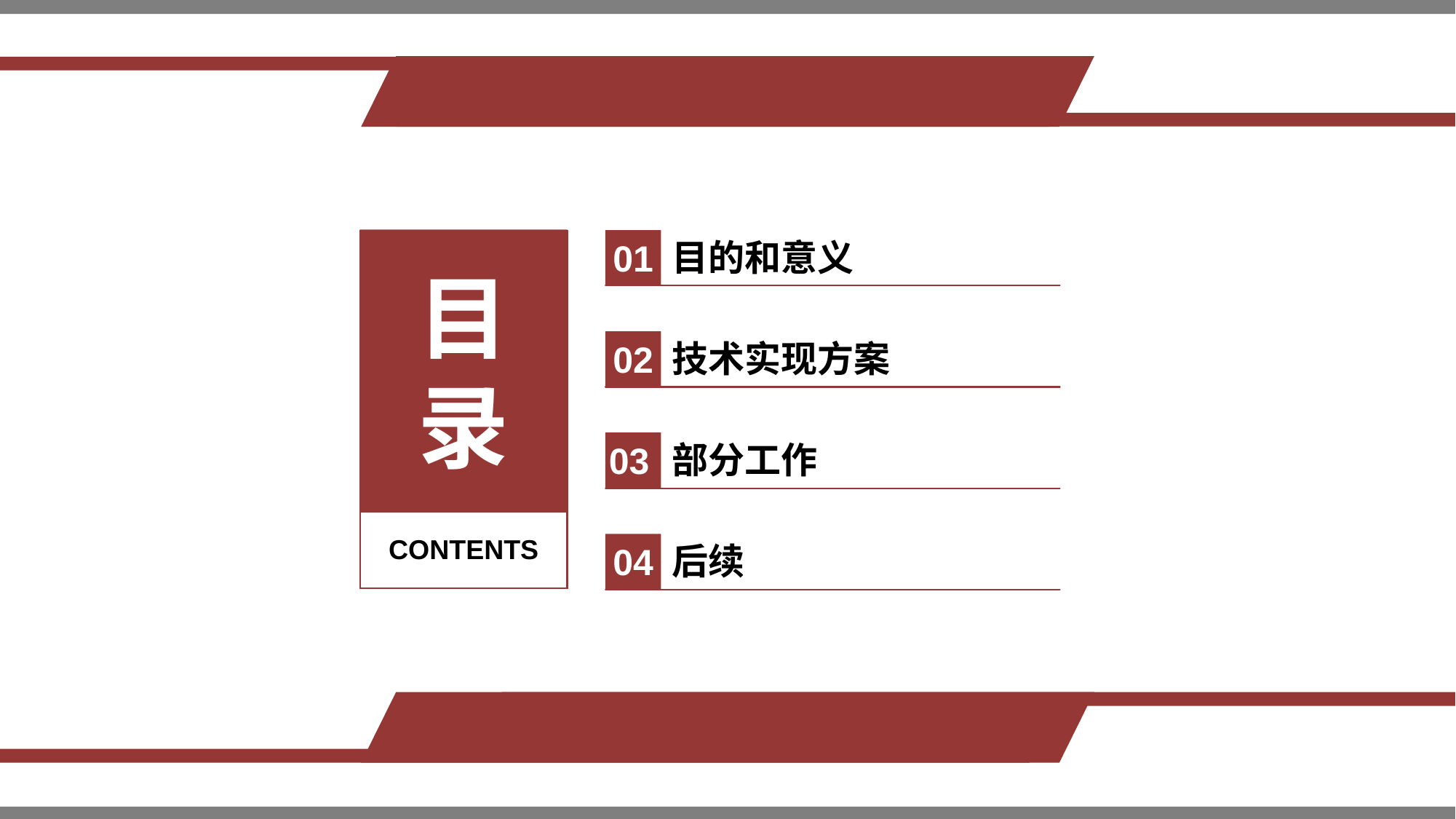

目的和意义

01

目录
技术实现方案

02
部分工作

03
CONTENTS
后续

04